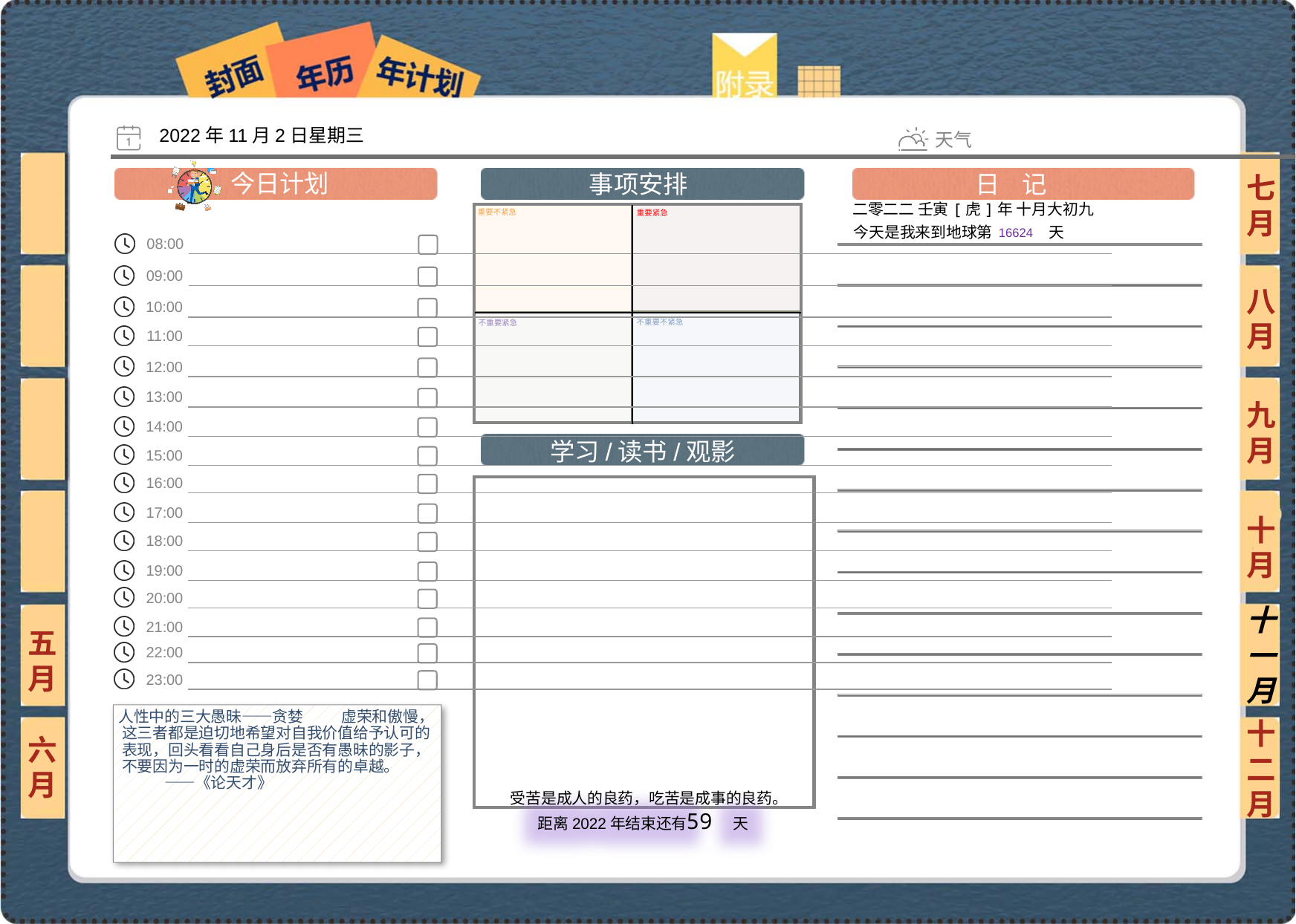

2022年11月2日星期三
七月
二零二二 壬寅[虎]年 十月大初九
16624
八月
九月
十月
十一月
五月
人性中的三大愚昧——贪婪	虚荣和傲慢，这三者都是迫切地希望对自我价值给予认可的表现，回头看看自己身后是否有愚昧的影子，不要因为一时的虚荣而放弃所有的卓越。　　——《论天才》

六月
十二月
59
 受苦是成人的良药，吃苦是成事的良药。